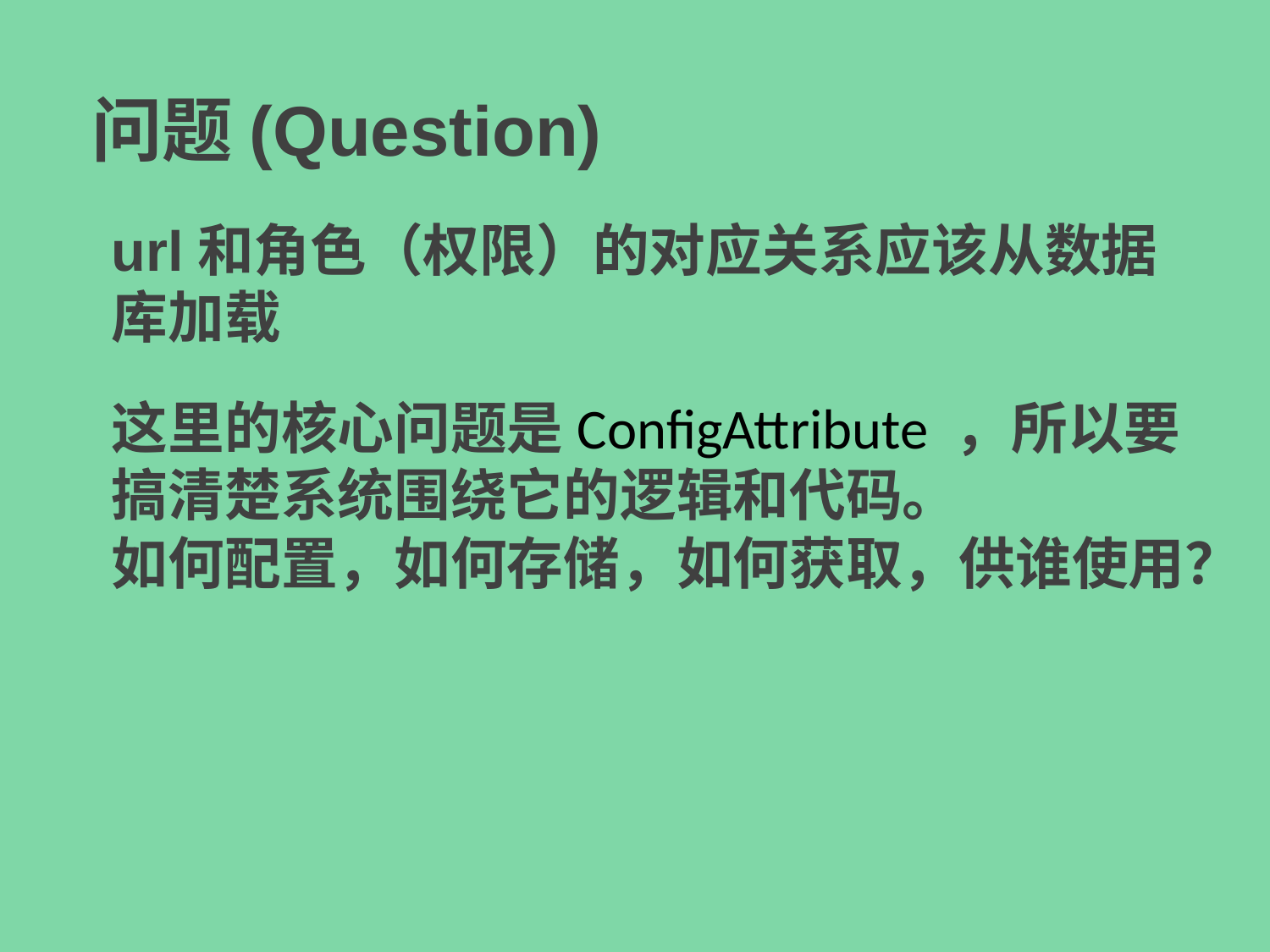

问题(Question)
url和角色（权限）的对应关系应该从数据库加载
这里的核心问题是ConfigAttribute ，所以要搞清楚系统围绕它的逻辑和代码。
如何配置，如何存储，如何获取，供谁使用？